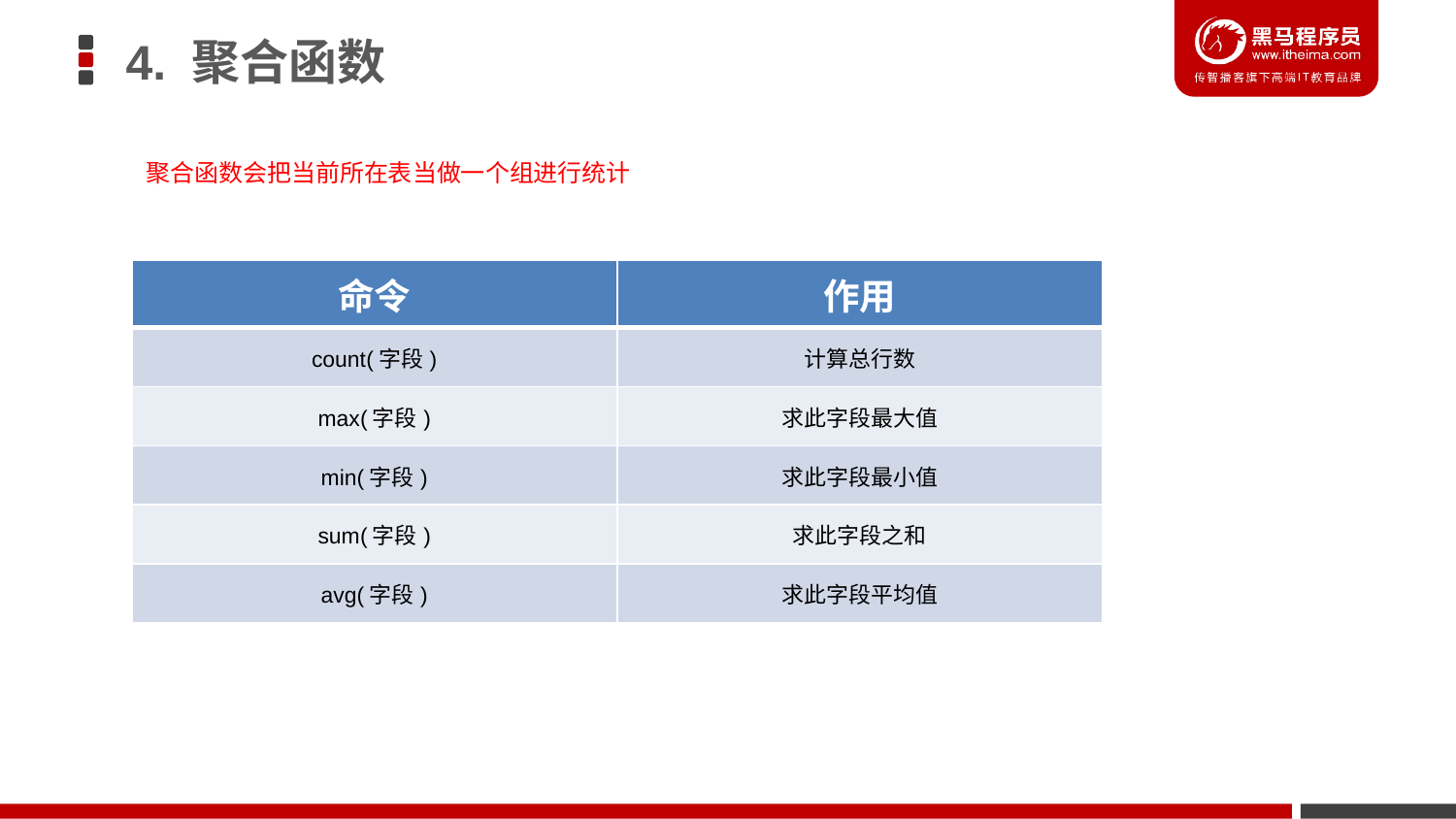

4. 聚合函数
聚合函数会把当前所在表当做一个组进行统计
| 命令 | 作用 |
| --- | --- |
| count(字段) | 计算总行数 |
| max(字段) | 求此字段最大值 |
| min(字段) | 求此字段最小值 |
| sum(字段) | 求此字段之和 |
| avg(字段) | 求此字段平均值 |